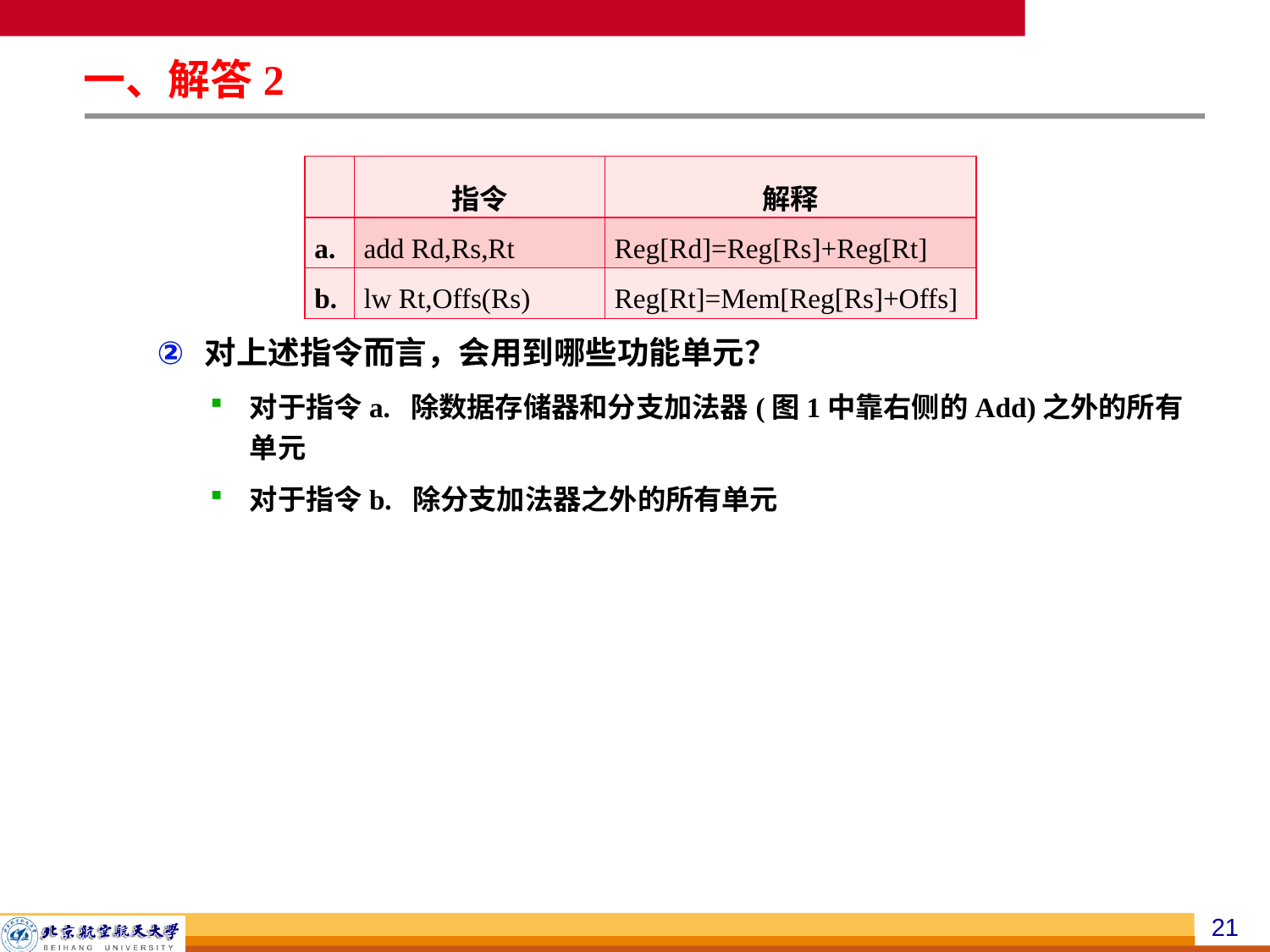

一、解答2

对上述指令而言，会用到哪些功能单元？
对于指令a.  除数据存储器和分支加法器(图1中靠右侧的Add)之外的所有单元
对于指令b.  除分支加法器之外的所有单元
|  | 指令 | 解释 |
| --- | --- | --- |
| a. | add Rd,Rs,Rt | Reg[Rd]=Reg[Rs]+Reg[Rt] |
| b. | lw Rt,Offs(Rs) | Reg[Rt]=Mem[Reg[Rs]+Offs] |